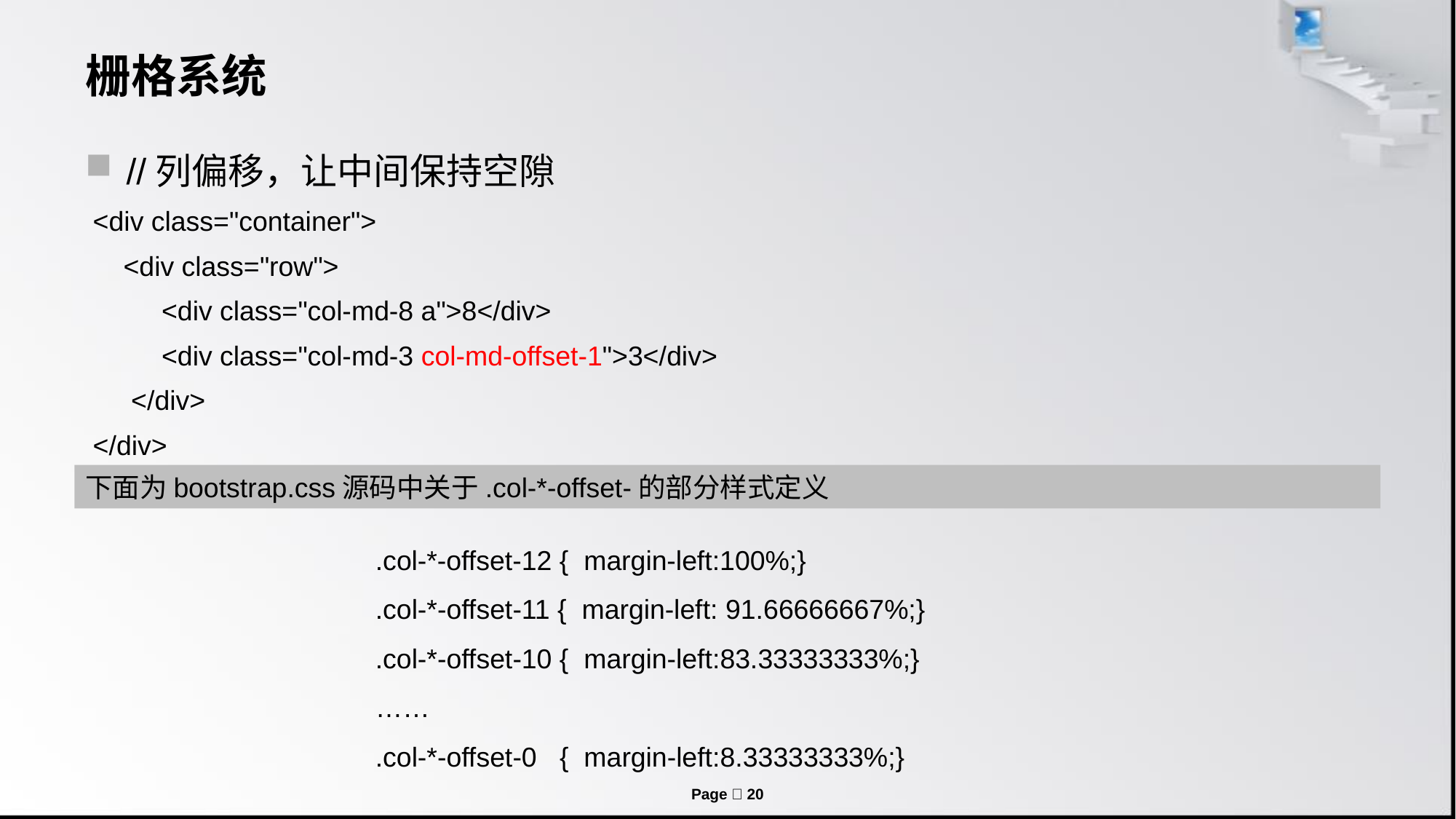

# 栅格系统
//列偏移，让中间保持空隙
 <div class="container">
     <div class="row">
          <div class="col-md-8 a">8</div>
          <div class="col-md-3 col-md-offset-1">3</div>
      </div>
 </div>

下面为bootstrap.css源码中关于.col-*-offset-的部分样式定义
.col-*-offset-12 {  margin-left:100%;}
.col-*-offset-11 {  margin-left: 91.66666667%;}
.col-*-offset-10 {  margin-left:83.33333333%;}
……
.col-*-offset-0   {  margin-left:8.33333333%;}